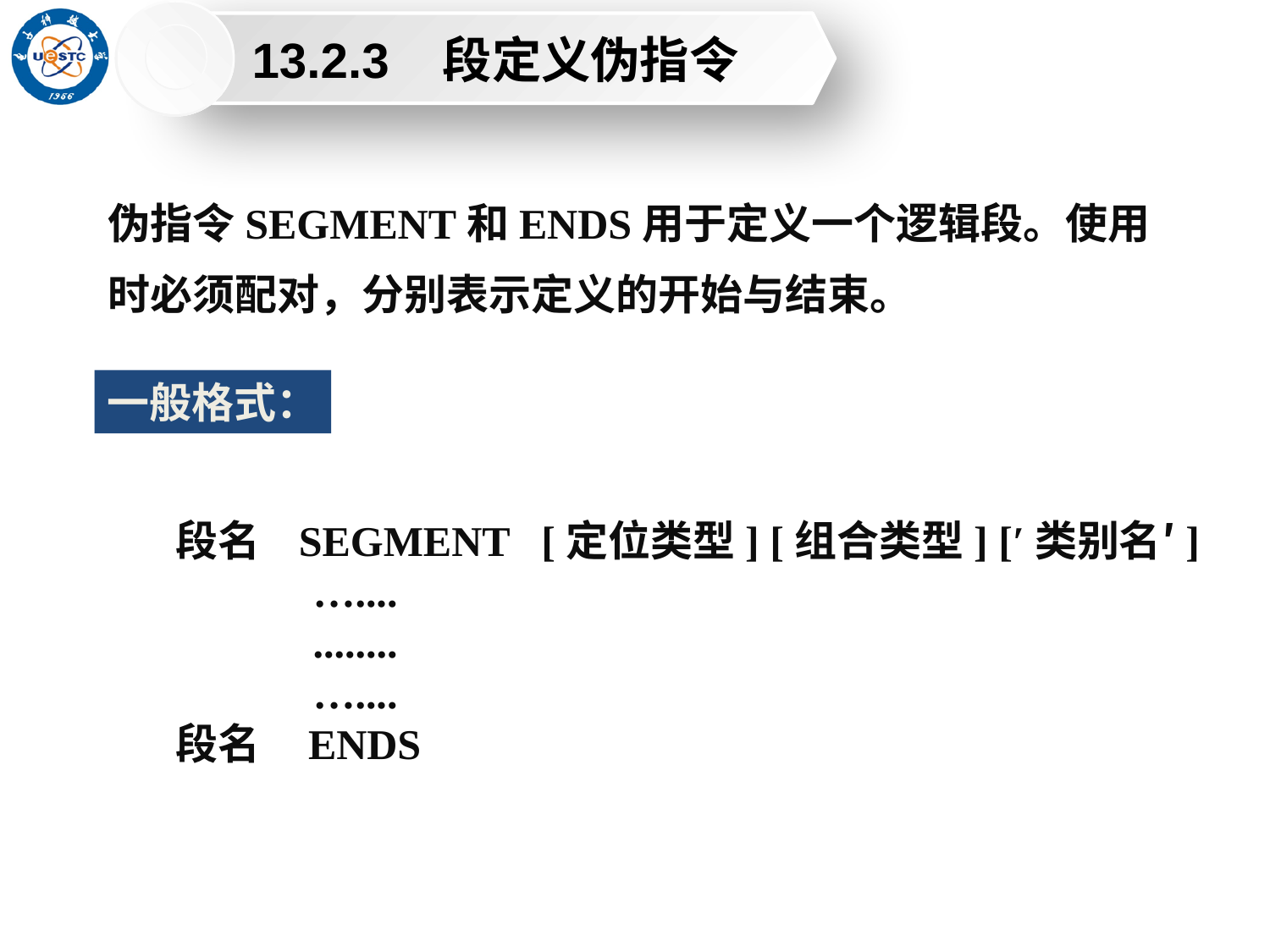

13.2.3   段定义伪指令

伪指令SEGMENT和ENDS用于定义一个逻辑段。使用时必须配对，分别表示定义的开始与结束。
一般格式：
段名   SEGMENT   [定位类型] [组合类型] [′类别名′]
             …....
             ........
             …....
段名    ENDS